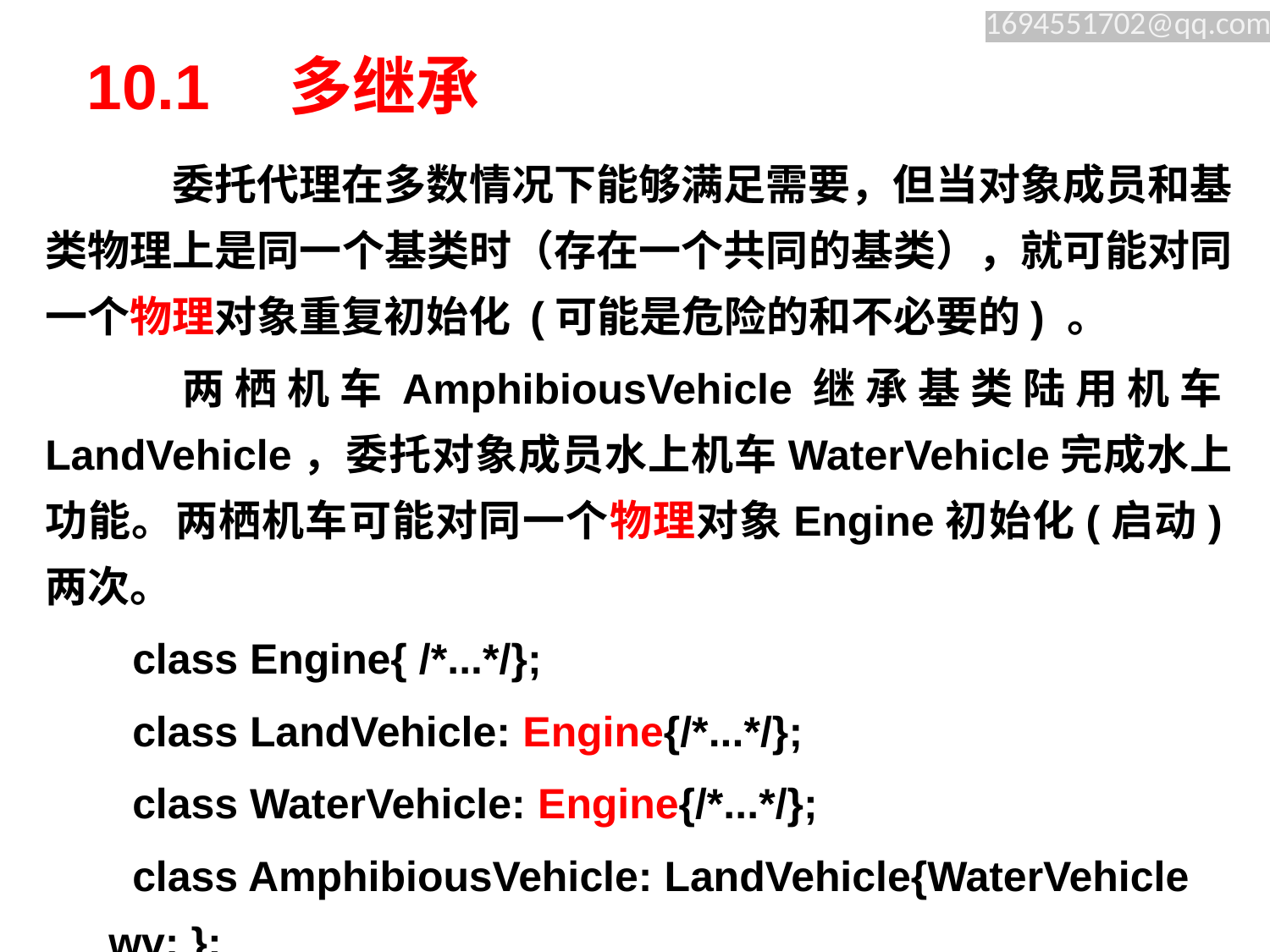

# 10.1　多继承
	委托代理在多数情况下能够满足需要，但当对象成员和基类物理上是同一个基类时（存在一个共同的基类），就可能对同一个物理对象重复初始化 (可能是危险的和不必要的) 。
	两栖机车AmphibiousVehicle继承基类陆用机车LandVehicle，委托对象成员水上机车WaterVehicle完成水上功能。两栖机车可能对同一个物理对象Engine初始化(启动)两次。
  class Engine{ /*...*/};
  class LandVehicle: Engine{/*...*/};
  class WaterVehicle: Engine{/*...*/};
  class AmphibiousVehicle: LandVehicle{WaterVehicle  wv; };